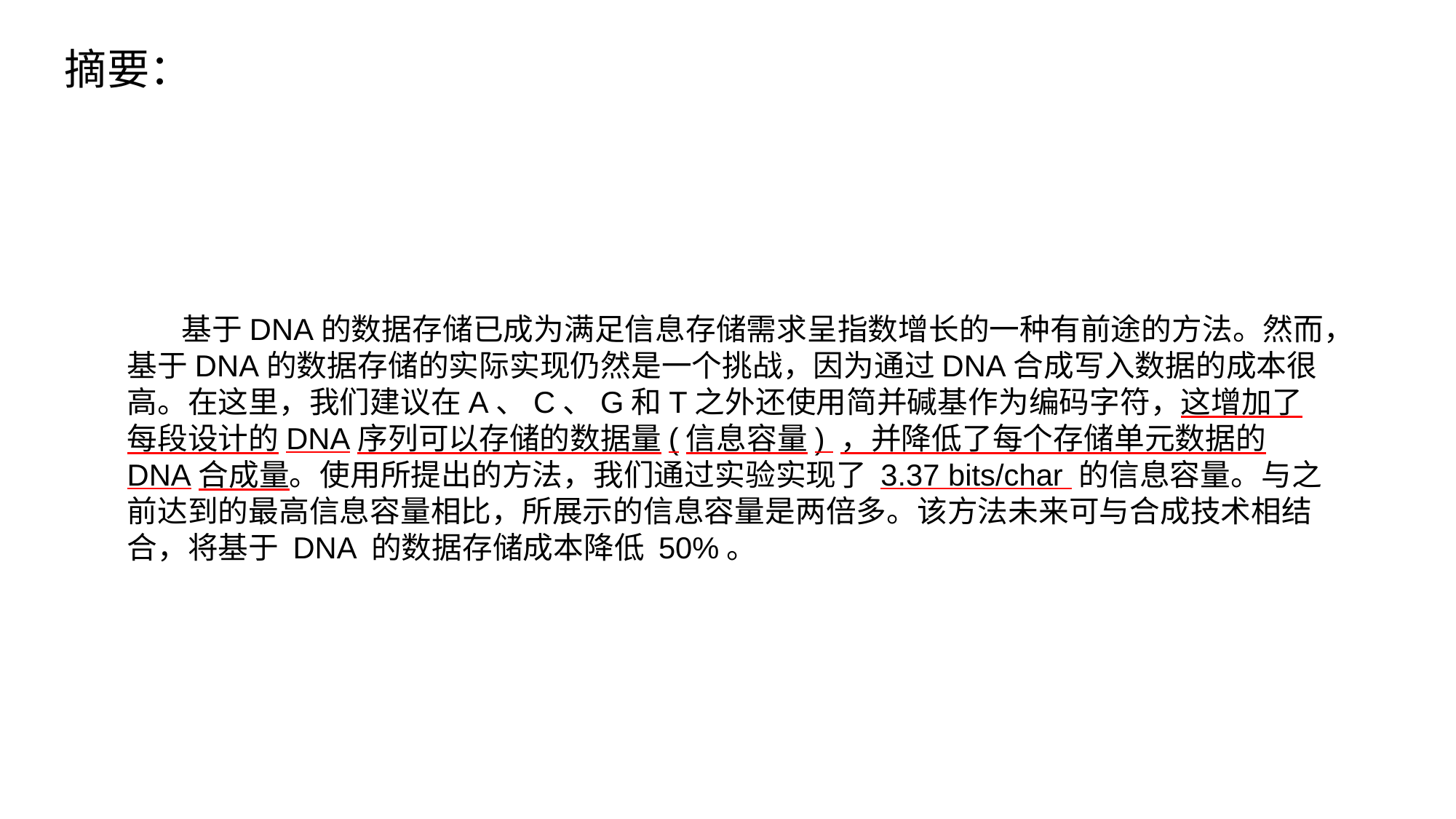

摘要：
基于DNA的数据存储已成为满足信息存储需求呈指数增长的一种有前途的方法。然而，基于DNA的数据存储的实际实现仍然是一个挑战，因为通过DNA合成写入数据的成本很高。在这里，我们建议在A、C、G和T之外还使用简并碱基作为编码字符，这增加了每段设计的DNA序列可以存储的数据量(信息容量) ，并降低了每个存储单元数据的DNA合成量。使用所提出的方法，我们通过实验实现了 3.37 bits/char 的信息容量。与之前达到的最高信息容量相比，所展示的信息容量是两倍多。该方法未来可与合成技术相结合，将基于 DNA 的数据存储成本降低 50%。